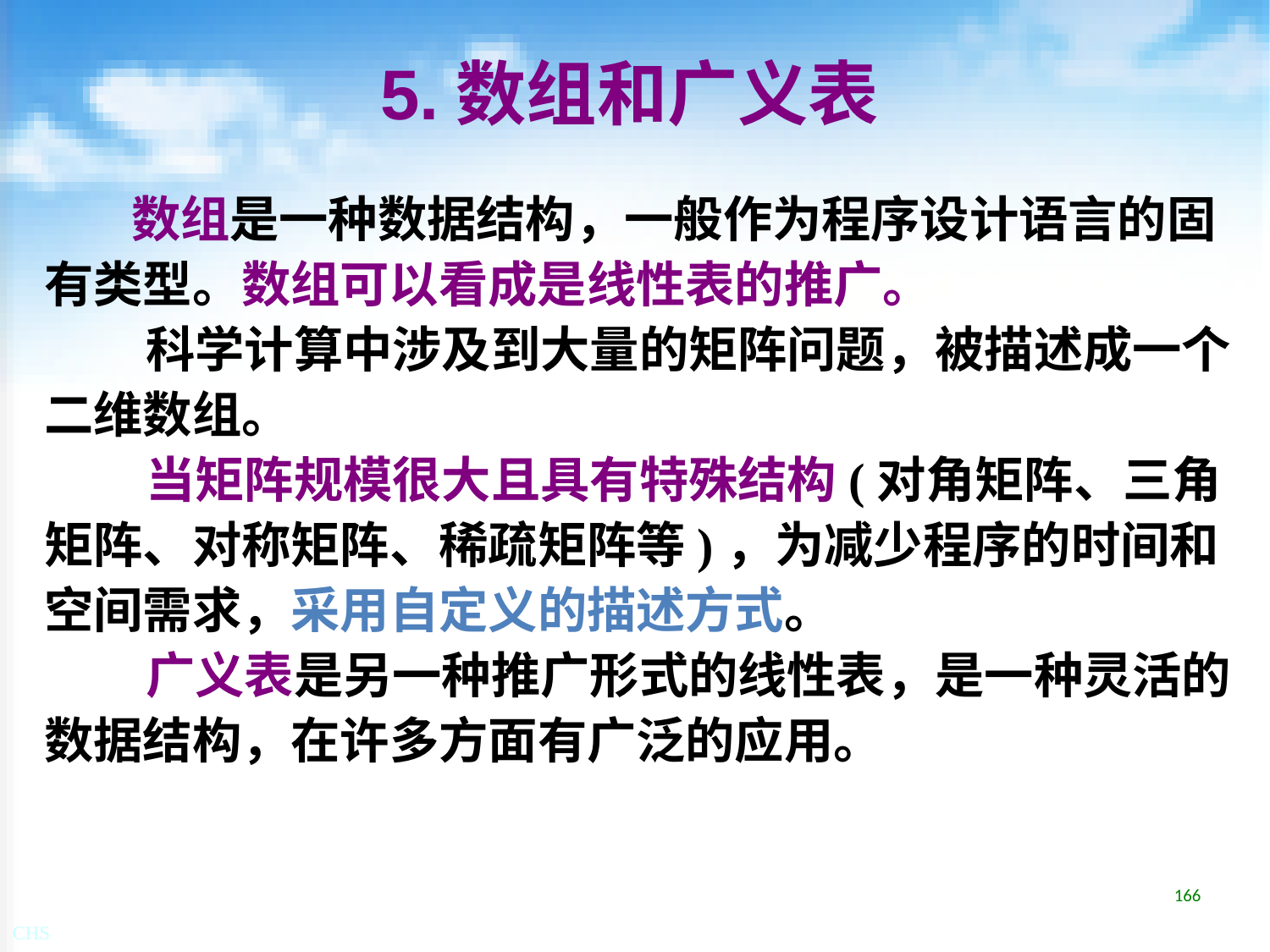

# 5.数组和广义表
           数组是一种数据结构，一般作为程序设计语言的固有类型。数组可以看成是线性表的推广。
        科学计算中涉及到大量的矩阵问题，被描述成一个二维数组。
        当矩阵规模很大且具有特殊结构(对角矩阵、三角矩阵、对称矩阵、稀疏矩阵等)，为减少程序的时间和空间需求，采用自定义的描述方式。
        广义表是另一种推广形式的线性表，是一种灵活的数据结构，在许多方面有广泛的应用。
166